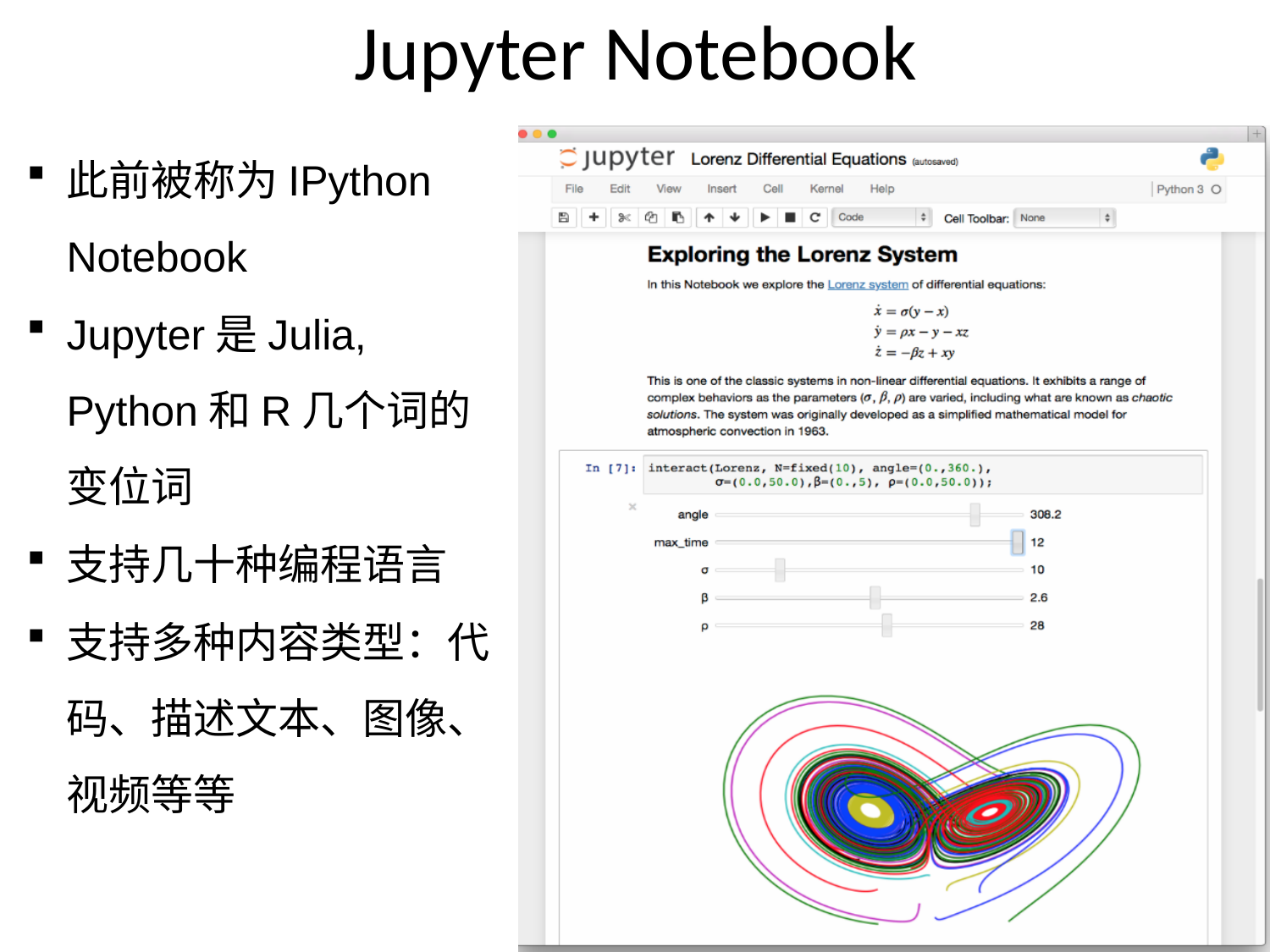

# Jupyter Notebook
此前被称为IPython Notebook
Jupyter是Julia, Python和R几个词的变位词
支持几十种编程语言
支持多种内容类型：代码、描述文本、图像、视频等等